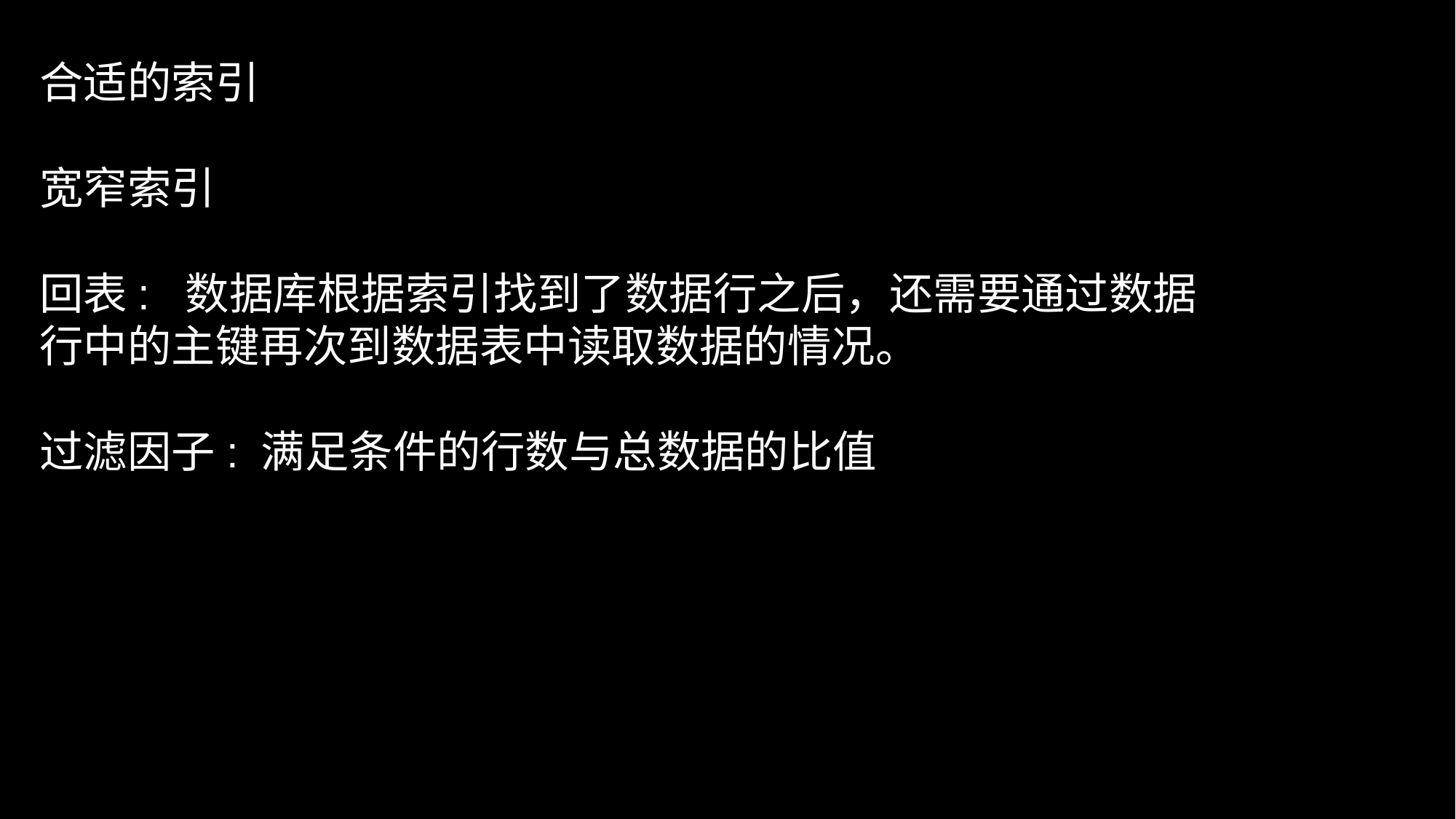

合适的索引

宽窄索引

回表:  数据库根据索引找到了数据行之后，还需要通过数据行中的主键再次到数据表中读取数据的情况。

过滤因子: 满足条件的行数与总数据的比值